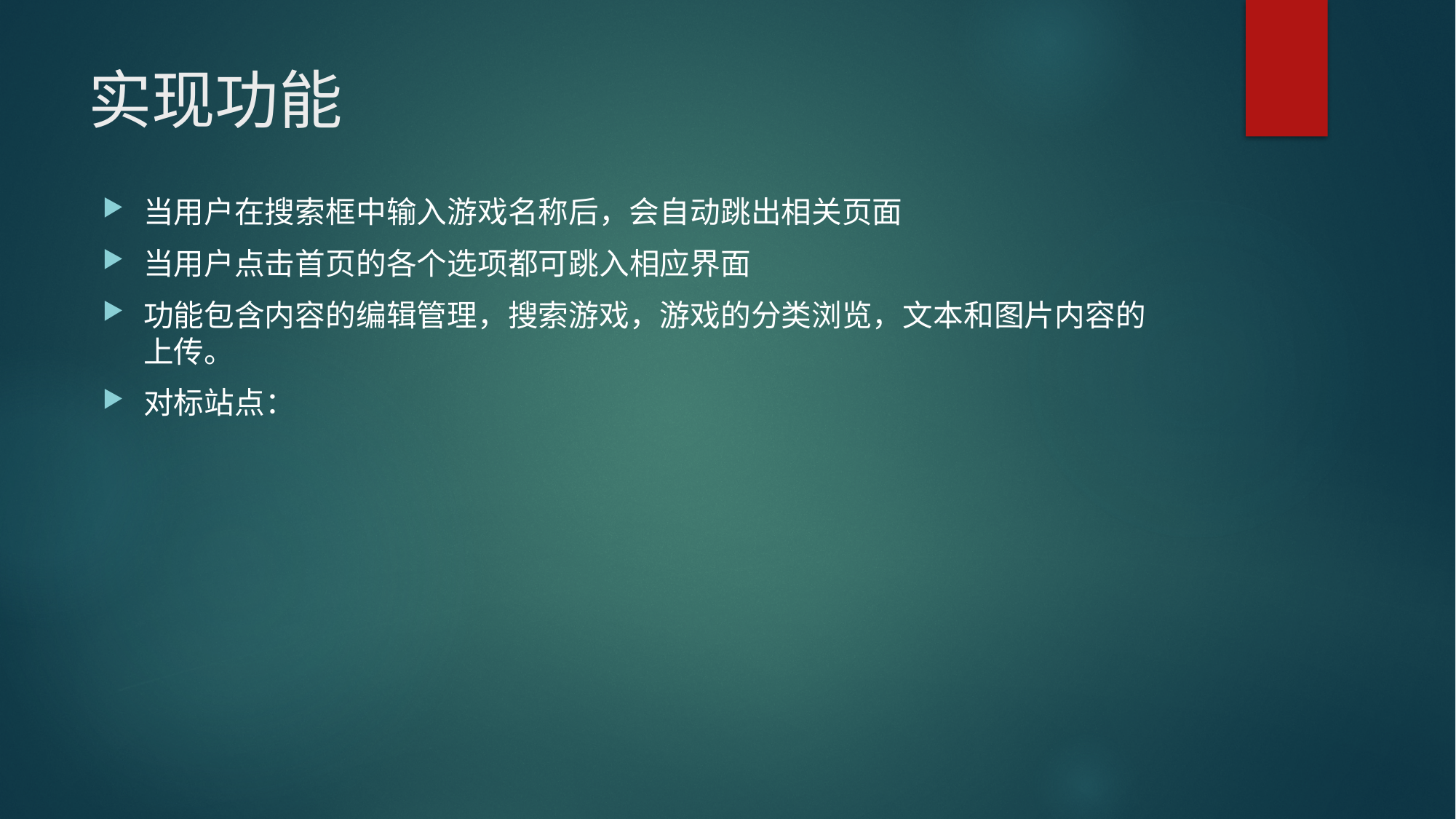

# 实现功能
当用户在搜索框中输入游戏名称后，会自动跳出相关页面
当用户点击首页的各个选项都可跳入相应界面
功能包含内容的编辑管理，搜索游戏，游戏的分类浏览，文本和图片内容的上传。
对标站点：